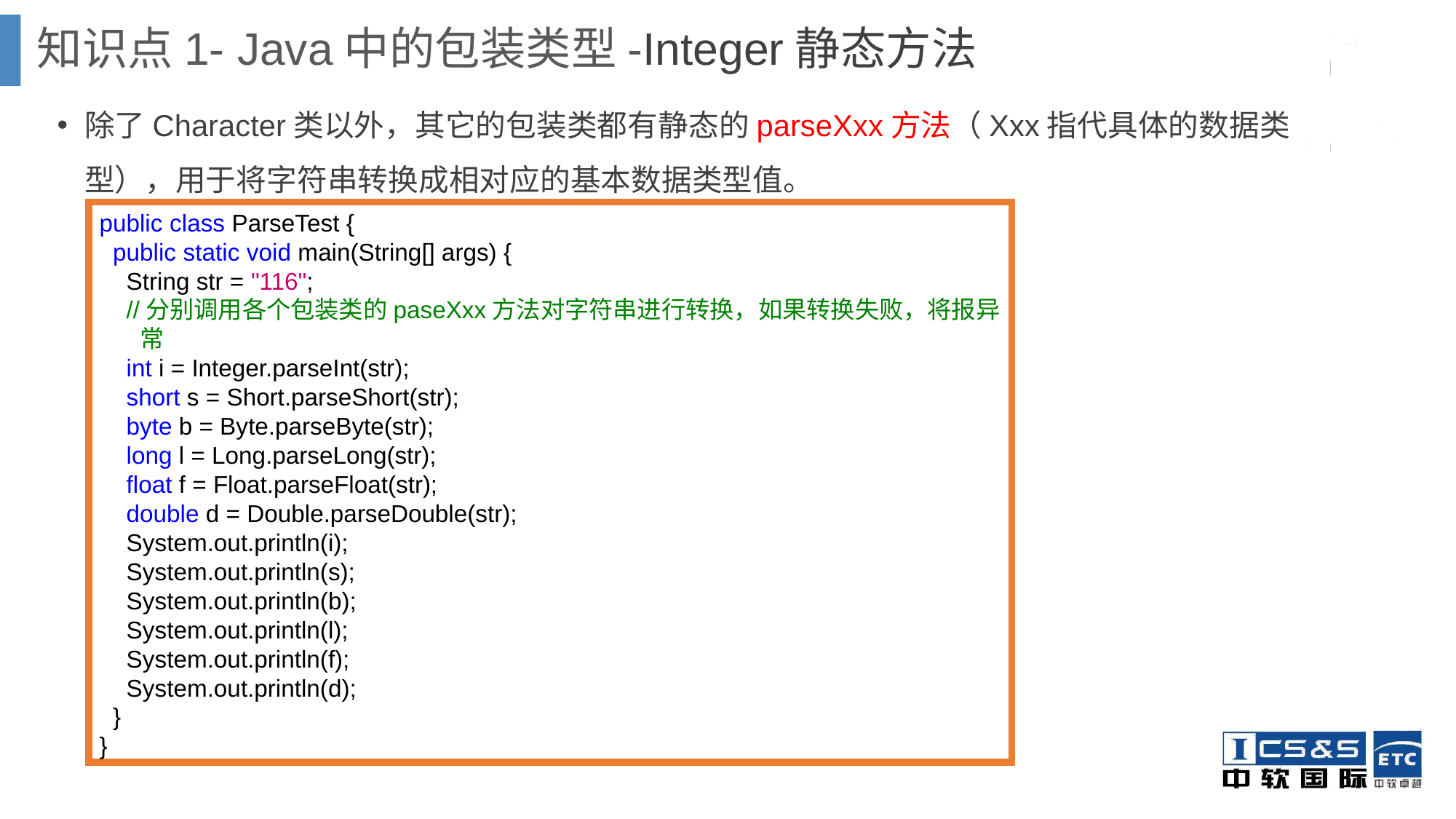

# 知识点1- Java中的包装类型-Integer静态方法
除了Character类以外，其它的包装类都有静态的parseXxx方法（Xxx指代具体的数据类型），用于将字符串转换成相对应的基本数据类型值。

public class ParseTest {
  public static void main(String[] args) {
    String str = "116";
    //分别调用各个包装类的paseXxx方法对字符串进行转换，如果转换失败，将报异常
    int i = Integer.parseInt(str);
    short s = Short.parseShort(str);
    byte b = Byte.parseByte(str);
    long l = Long.parseLong(str);
    float f = Float.parseFloat(str);
    double d = Double.parseDouble(str);
    System.out.println(i);
    System.out.println(s);
    System.out.println(b);
    System.out.println(l);
    System.out.println(f);
    System.out.println(d);
  }
}